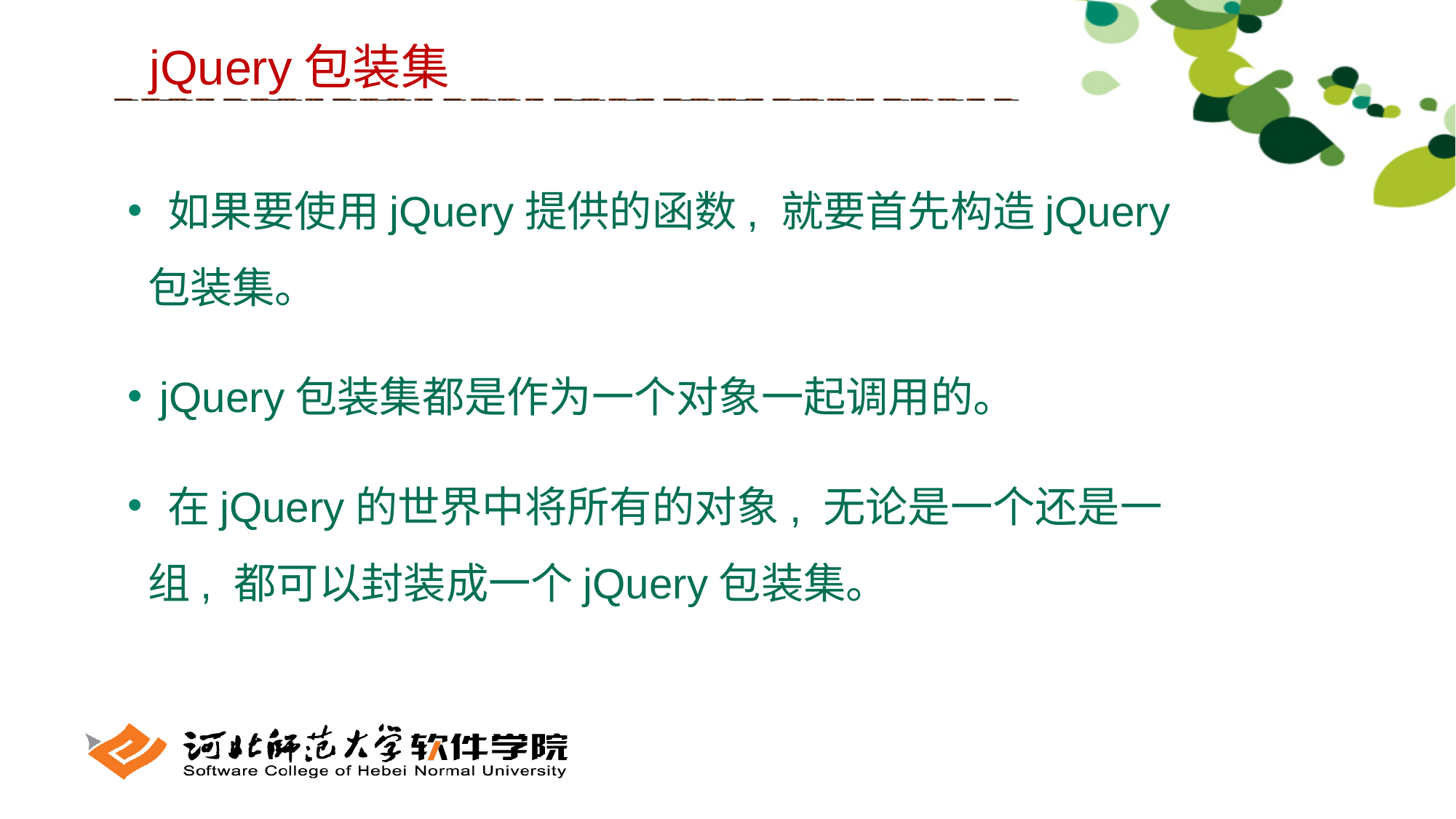

jQuery包装集
 如果要使用jQuery提供的函数, 就要首先构造jQuery包装集。

 jQuery包装集都是作为一个对象一起调用的。

 在jQuery的世界中将所有的对象, 无论是一个还是一组, 都可以封装成一个jQuery包装集。